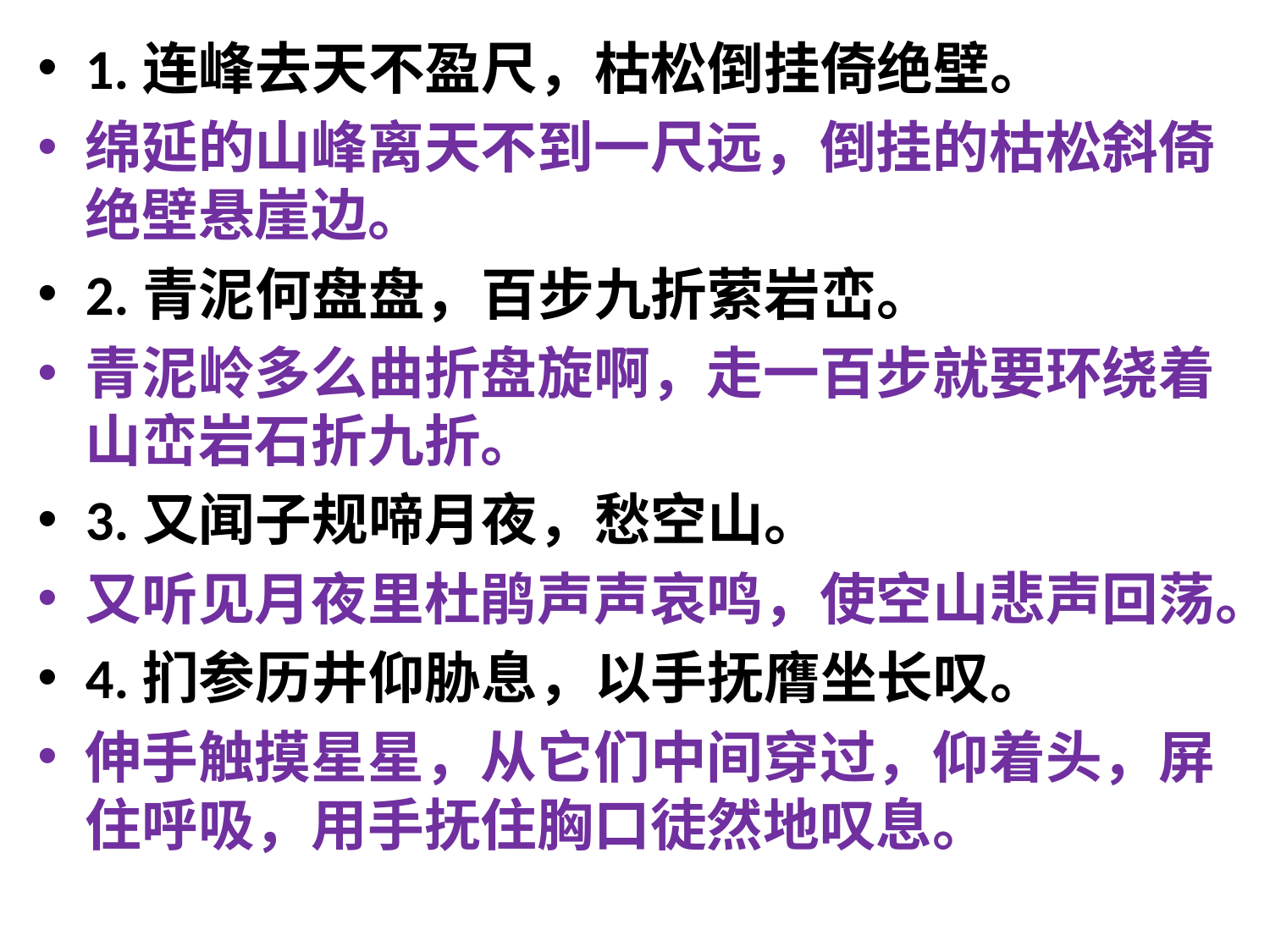

1.连峰去天不盈尺，枯松倒挂倚绝壁。
绵延的山峰离天不到一尺远，倒挂的枯松斜倚绝壁悬崖边。
2.青泥何盘盘，百步九折萦岩峦。
青泥岭多么曲折盘旋啊，走一百步就要环绕着山峦岩石折九折。
3.又闻子规啼月夜，愁空山。
又听见月夜里杜鹃声声哀鸣，使空山悲声回荡。
4.扪参历井仰胁息，以手抚膺坐长叹。
伸手触摸星星，从它们中间穿过，仰着头，屏住呼吸，用手抚住胸口徒然地叹息。